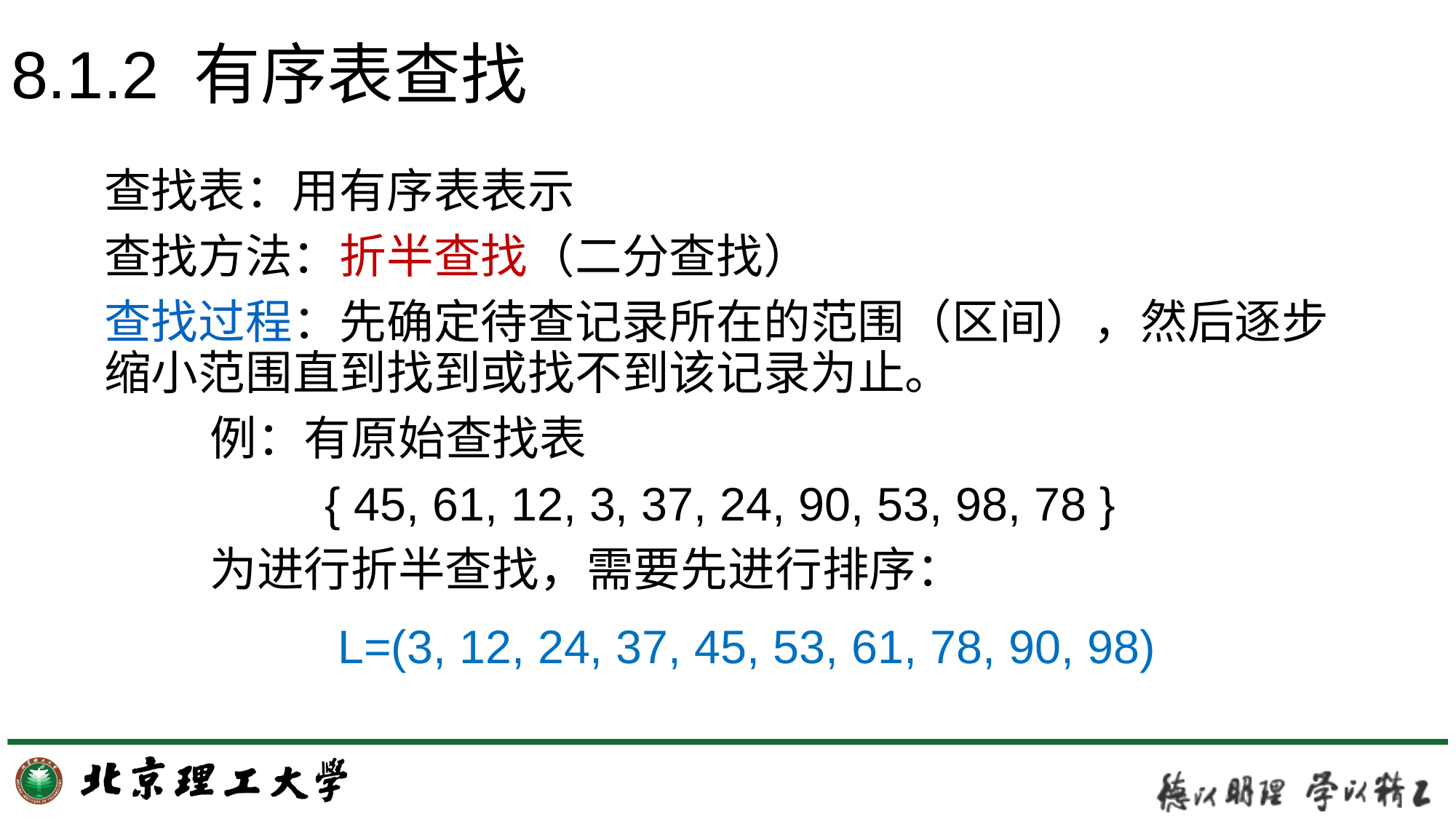

# 8.1.2 有序表查找
查找表：用有序表表示
查找方法：折半查找（二分查找）
查找过程：先确定待查记录所在的范围（区间），然后逐步缩小范围直到找到或找不到该记录为止。
	例：有原始查找表
{ 45, 61, 12, 3, 37, 24, 90, 53, 98, 78 }
	为进行折半查找，需要先进行排序：
    L=(3, 12, 24, 37, 45, 53, 61, 78, 90, 98)